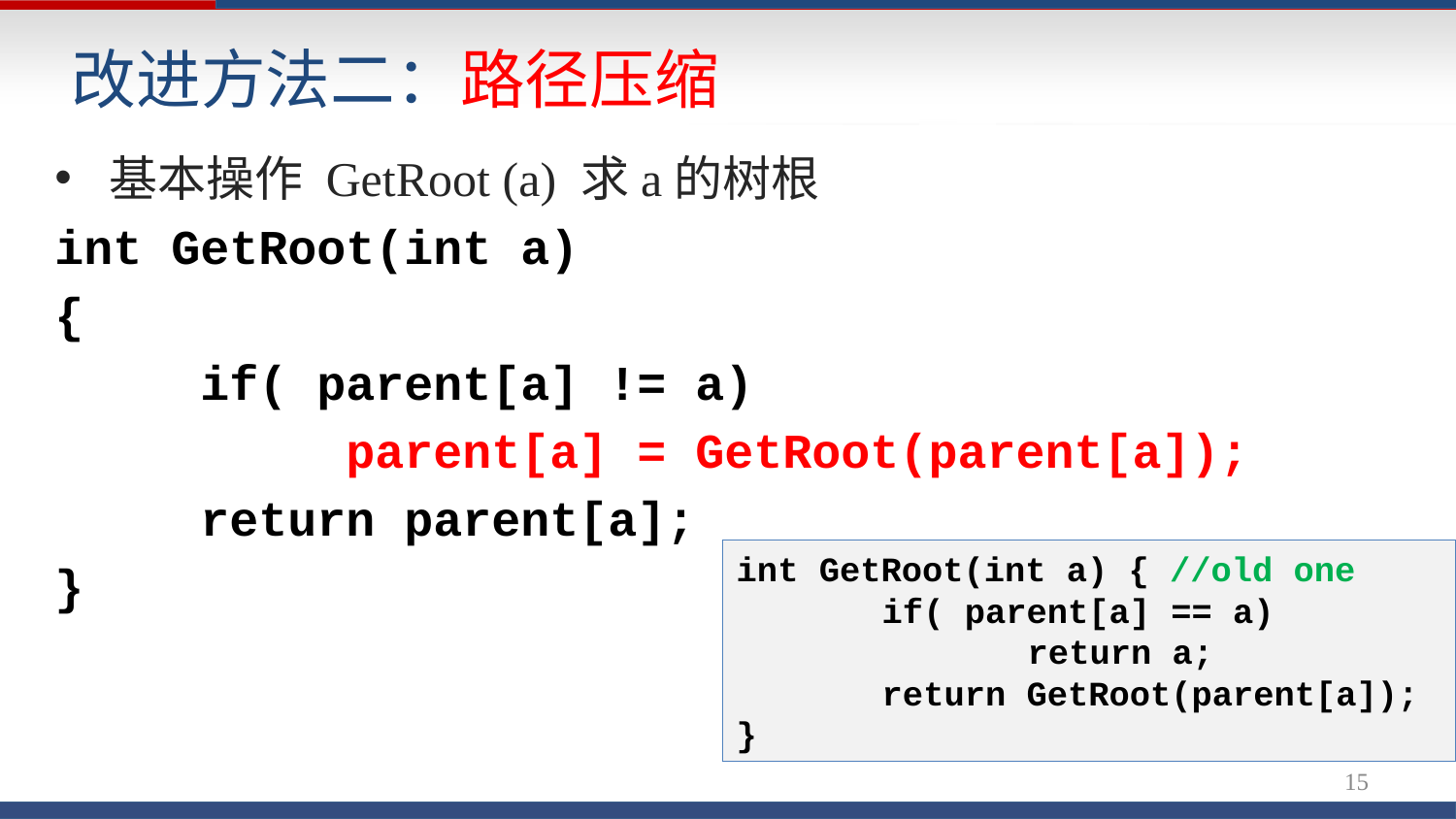

# 改进方法二：路径压缩
基本操作 GetRoot (a) 求a的树根
int GetRoot(int a)
{
	if( parent[a] != a)
		parent[a] = GetRoot(parent[a]);
	return parent[a];
}
int GetRoot(int a) { //old one
	if( parent[a] == a)
		return a;
	return GetRoot(parent[a]);
}
15